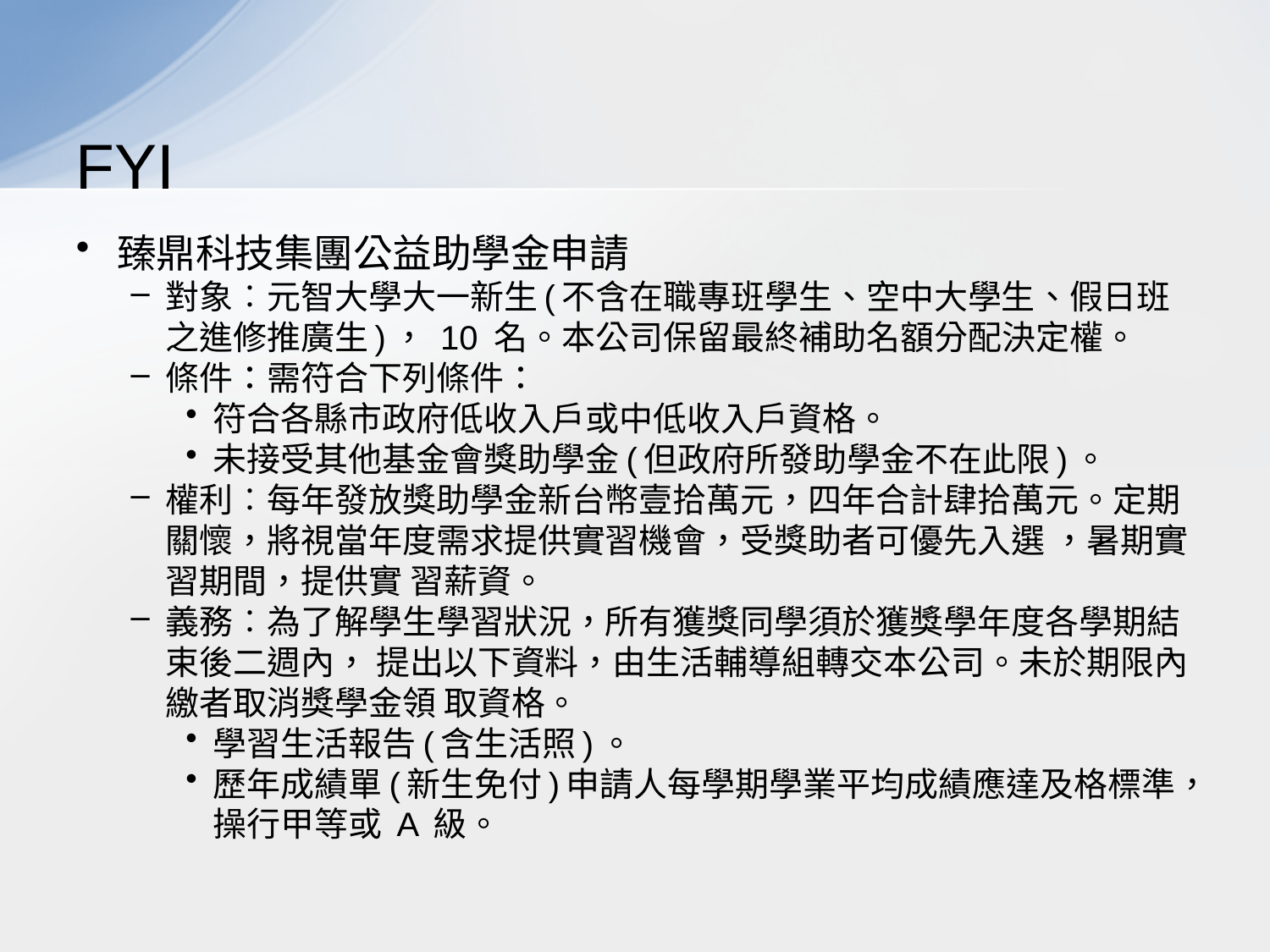

# FYI
臻鼎科技集團公益助學金申請
對象︰元智大學大一新生(不含在職專班學生、空中大學生、假日班之進修推廣生)， 10 名。本公司保留最終補助名額分配決定權。
條件：需符合下列條件：
符合各縣市政府低收入戶或中低收入戶資格。
未接受其他基金會獎助學金(但政府所發助學金不在此限)。
權利︰每年發放獎助學金新台幣壹拾萬元，四年合計肆拾萬元。定期關懷，將視當年度需求提供實習機會，受獎助者可優先入選 ，暑期實習期間，提供實 習薪資。
義務︰為了解學生學習狀況，所有獲獎同學須於獲獎學年度各學期結束後二週內， 提出以下資料，由生活輔導組轉交本公司。未於期限內繳者取消獎學金領 取資格。
學習生活報告(含生活照)。
歷年成績單(新生免付)申請人每學期學業平均成績應達及格標準，操行甲等或 A 級。